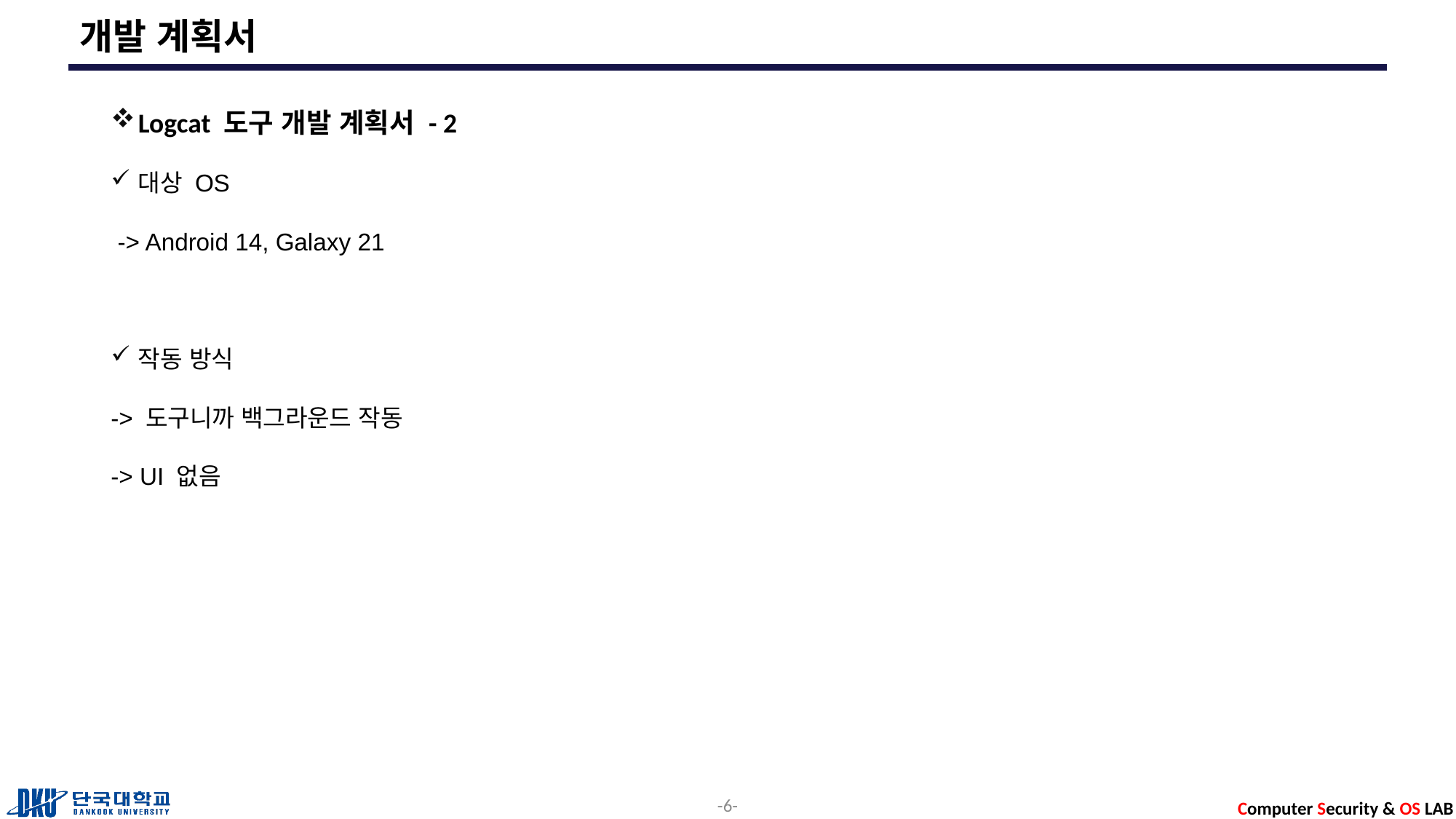

# 개발 계획서
Logcat 도구 개발 계획서 - 2
대상 OS
 -> Android 14, Galaxy 21

작동 방식
-> 도구니까 백그라운드 작동
-> UI 없음
6